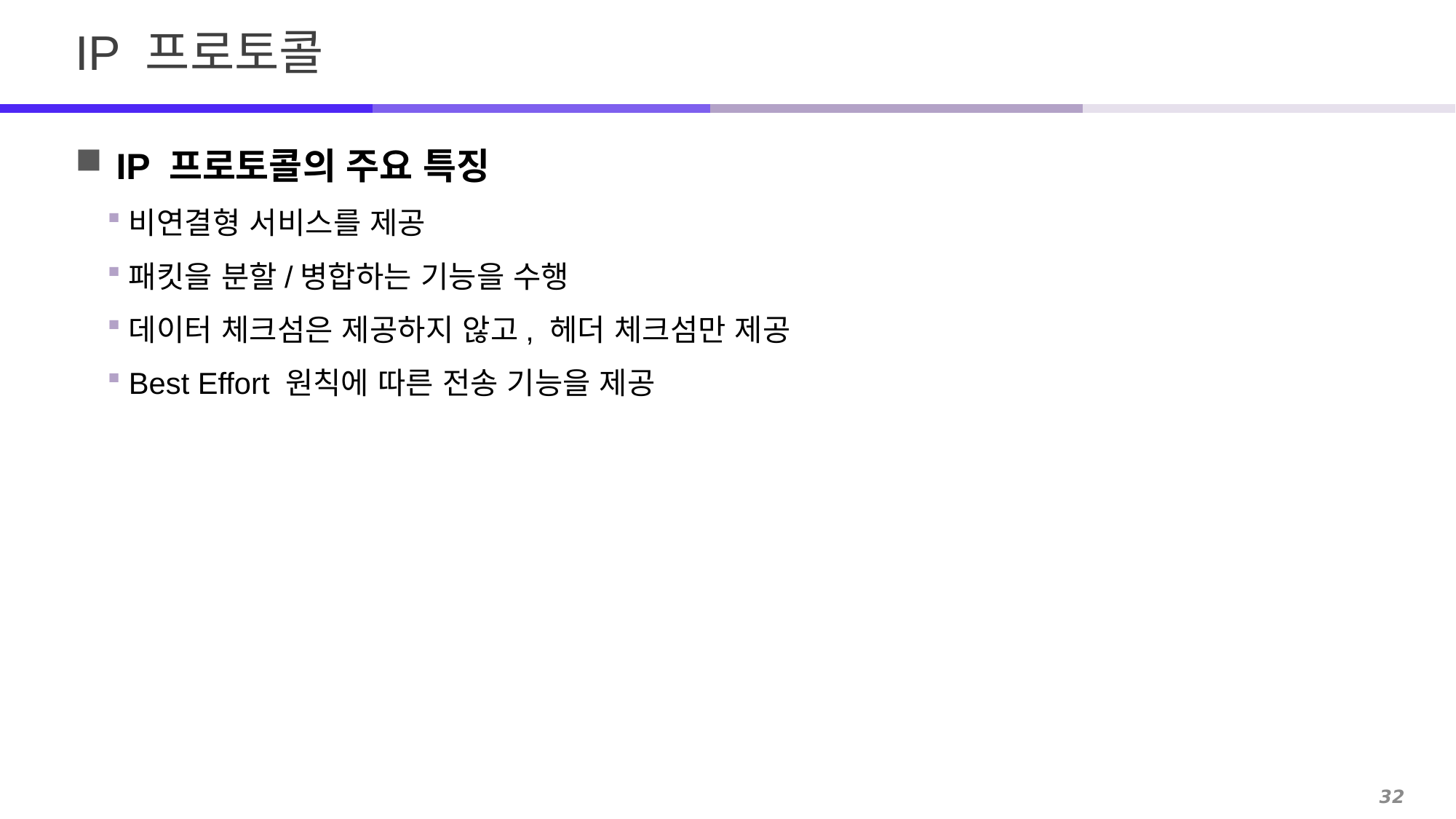

# IP 프로토콜
IP 프로토콜의 주요 특징
비연결형 서비스를 제공
패킷을 분할/병합하는 기능을 수행
데이터 체크섬은 제공하지 않고, 헤더 체크섬만 제공
Best Effort 원칙에 따른 전송 기능을 제공